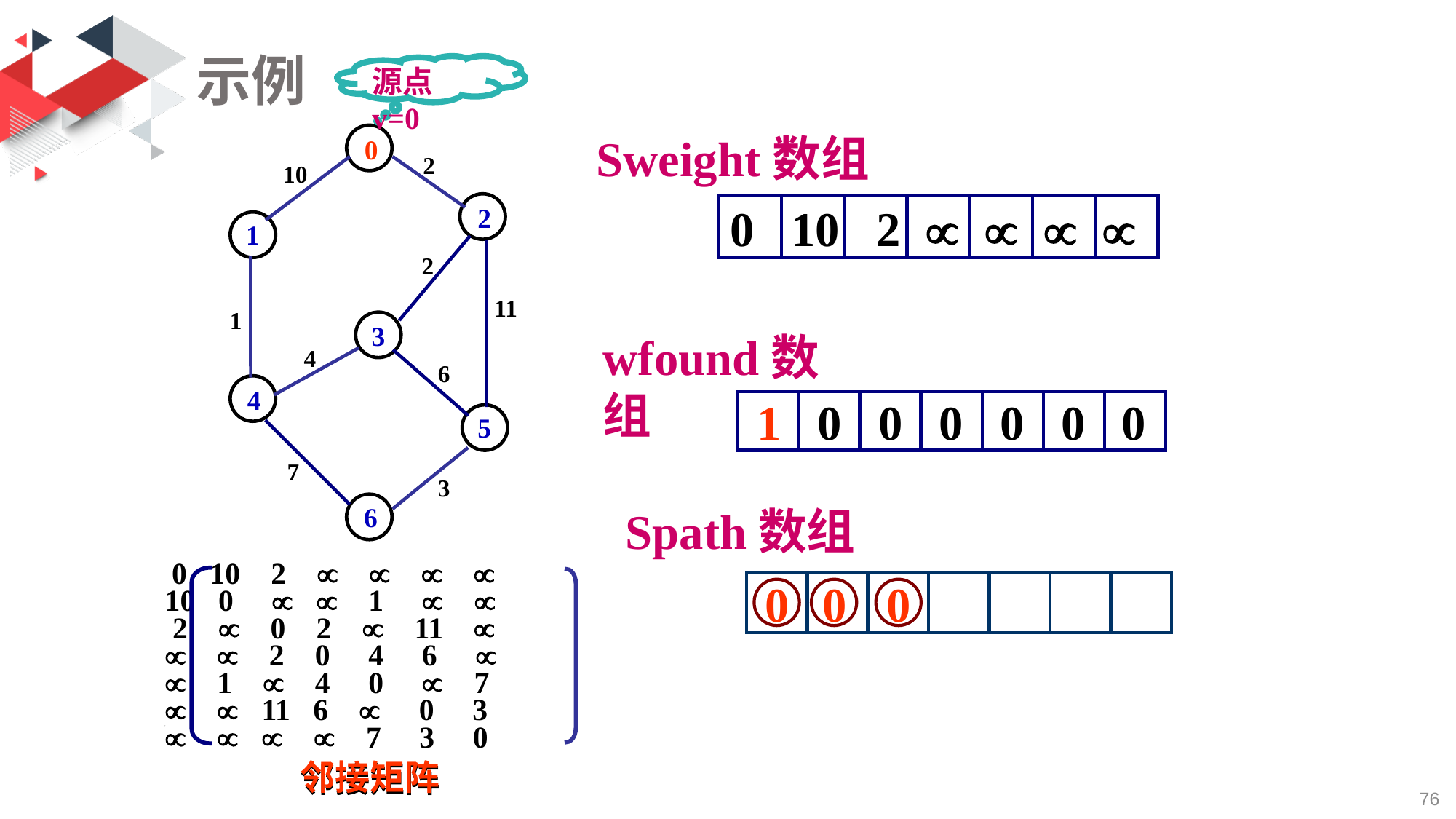

# 示例

源点 v=0
Sweight数组

0
2
10

2

1

2

11
1

3
4

6

4

5

7
3

6
0   10   2  ∝  ∝  ∝  ∝
wfound数组

1   0   0   0   0   0   0
Spath数组

 0   10    2    ∝    ∝    ∝    ∝
10   0     ∝   ∝    1     ∝    ∝
 2    ∝    0    2    ∝    11    ∝
∝    ∝    2    0     4     6     ∝
∝    1    ∝    4     0     ∝    7
∝    ∝   11   6    ∝     0     3
∝    ∝   ∝    ∝    7     3     0

邻接矩阵
0

0

0

76